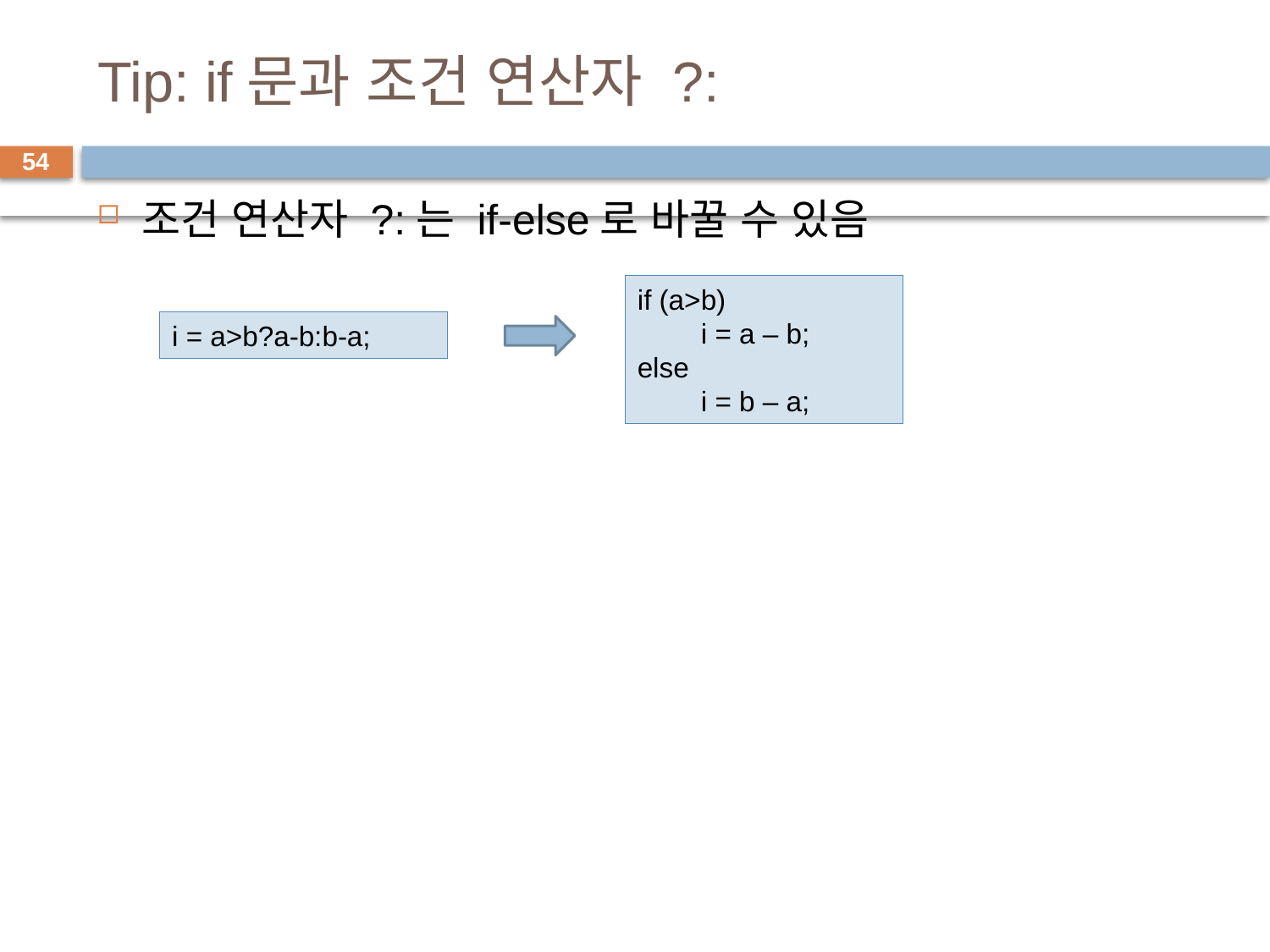

# Tip: if문과 조건 연산자 ?:
54
조건 연산자 ?:는 if-else로 바꿀 수 있음

if (a>b)
i = a – b;
else
i = b – a;

i = a>b?a-b:b-a;